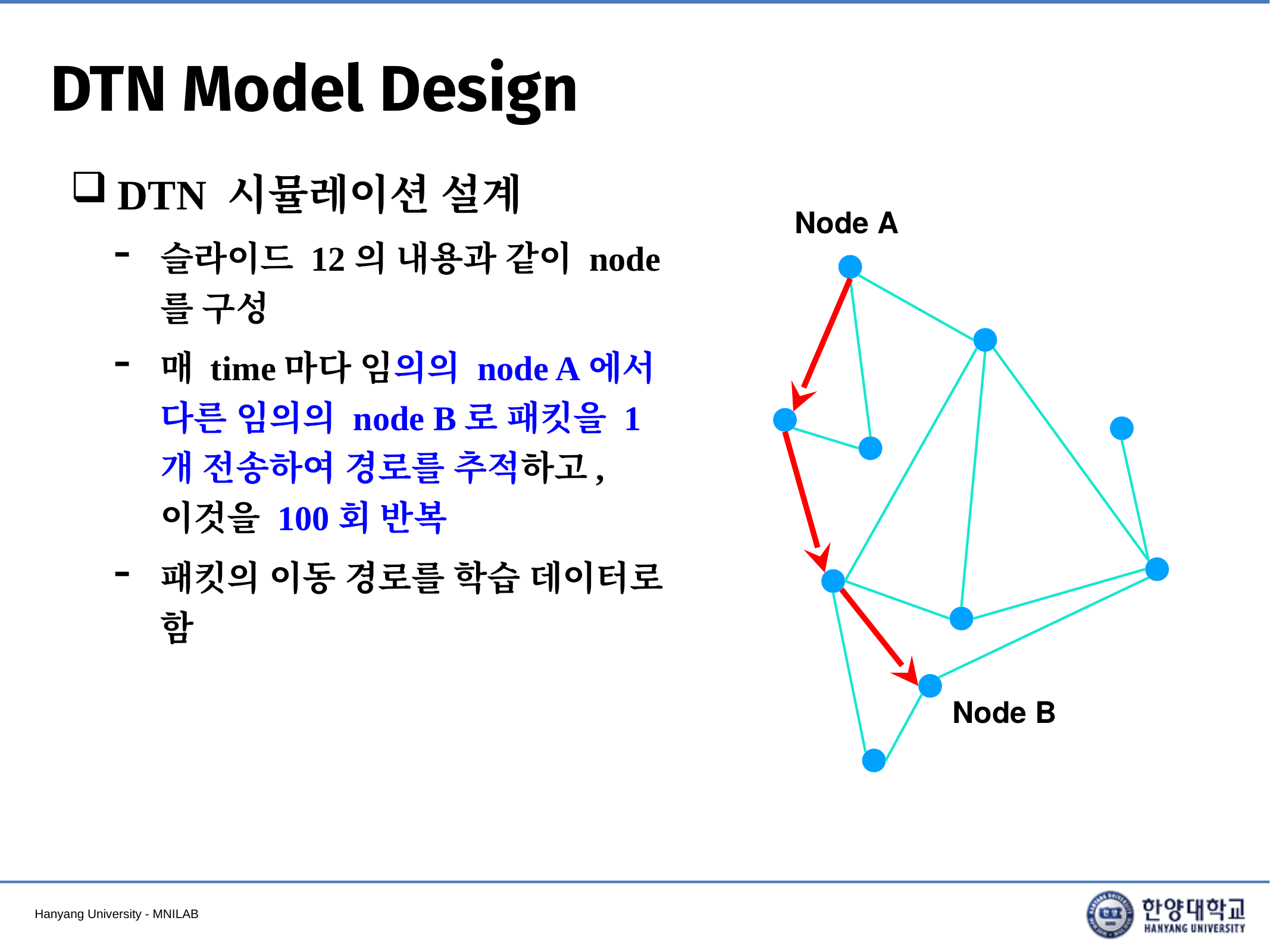

# DTN Model Design
DTN 시뮬레이션 설계
슬라이드 12의 내용과 같이 node를 구성
매 time마다 임의의 node A에서 다른 임의의 node B로 패킷을 1개 전송하여 경로를 추적하고, 이것을 100회 반복
패킷의 이동 경로를 학습 데이터로 함
Node A

Node B